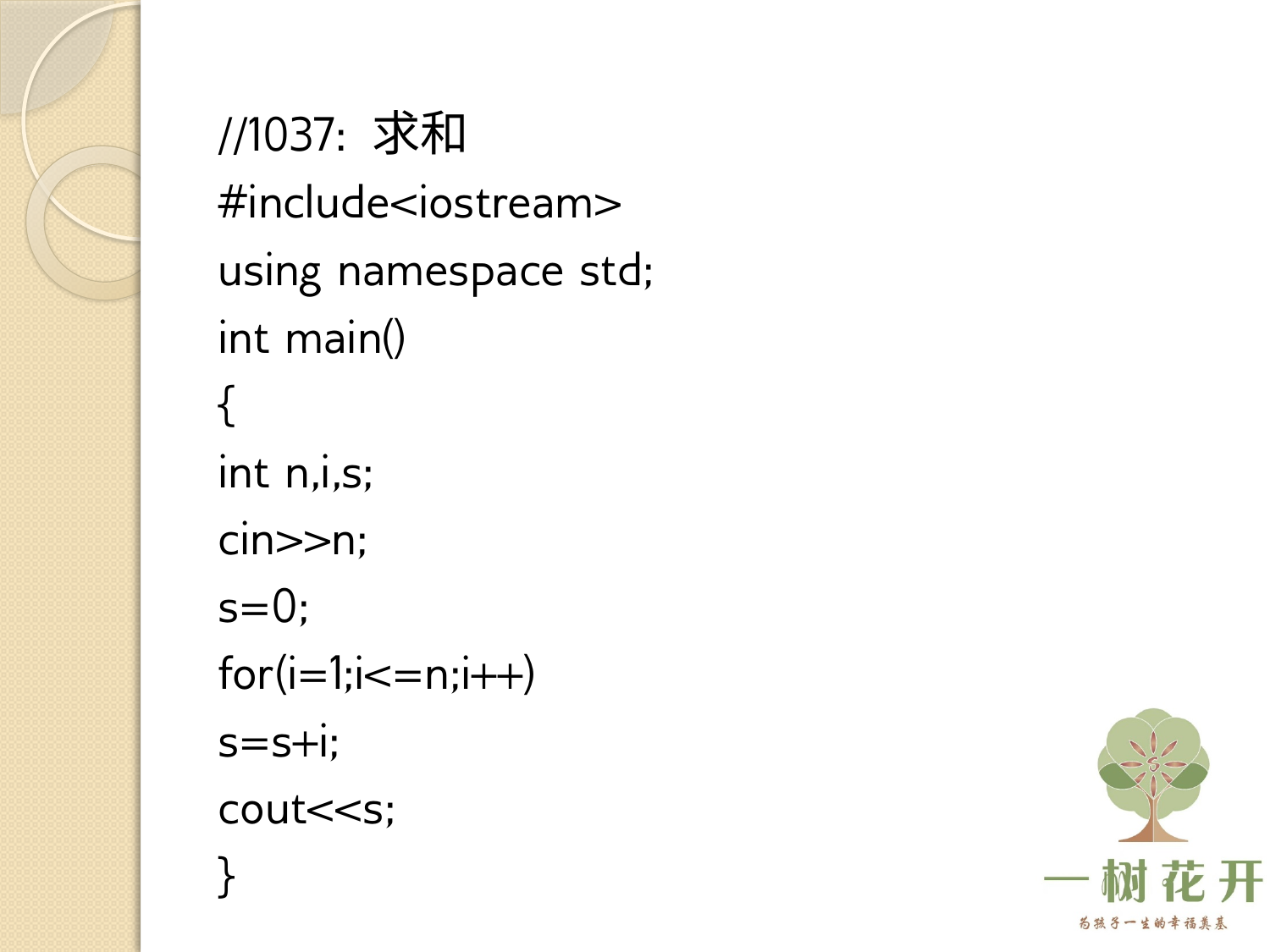

//1037: 求和
#include<iostream>
using namespace std;
int main()
{
	int n,i,s;
	cin>>n;
	s=0;
	for(i=1;i<=n;i++)
		s=s+i;
	cout<<s;
}